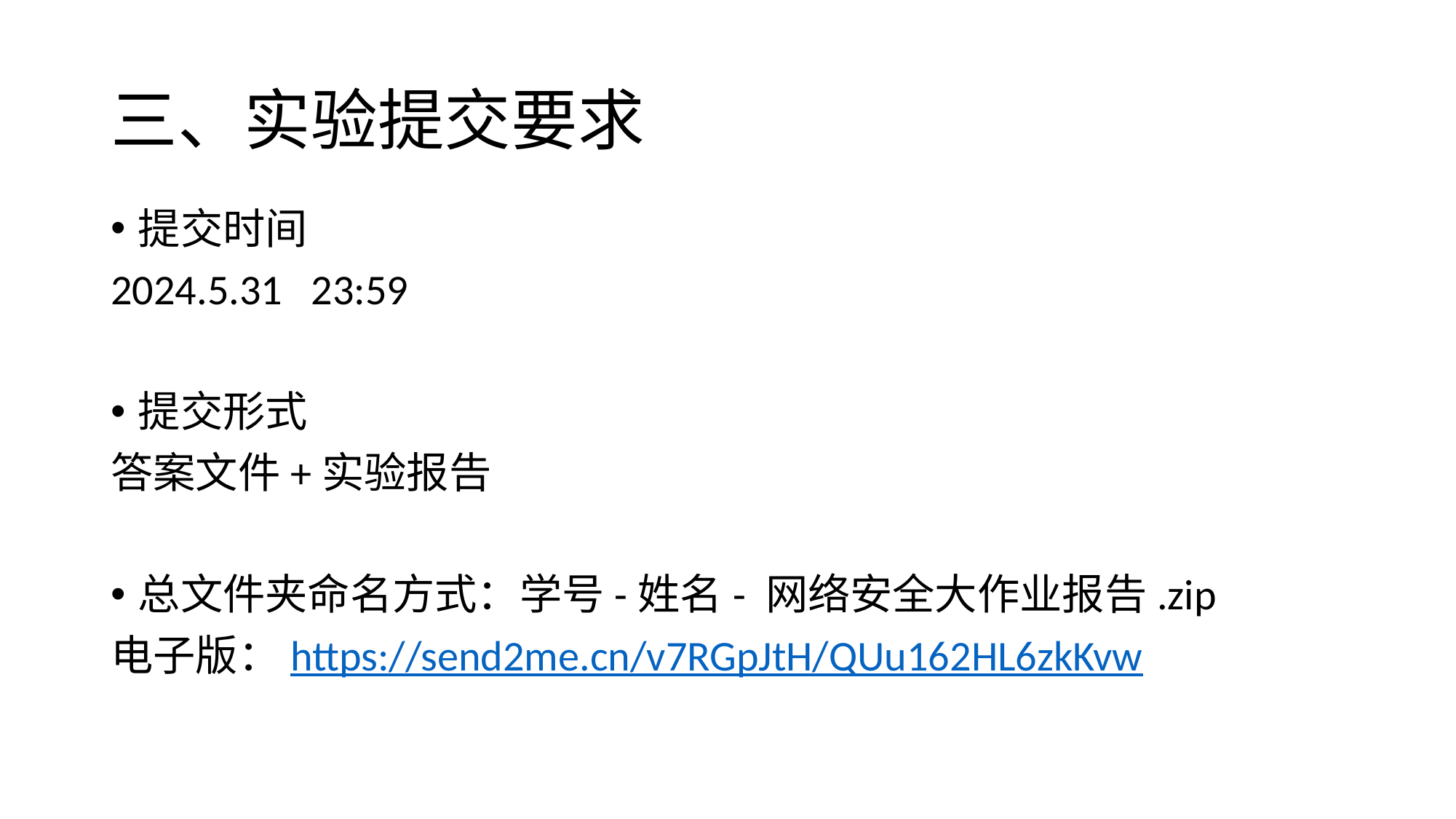

# 三、实验提交要求
提交时间
2024.5.31   23:59

提交形式
答案文件+实验报告

总文件夹命名方式：学号-姓名- 网络安全大作业报告.zip
电子版：https://send2me.cn/v7RGpJtH/QUu162HL6zkKvw